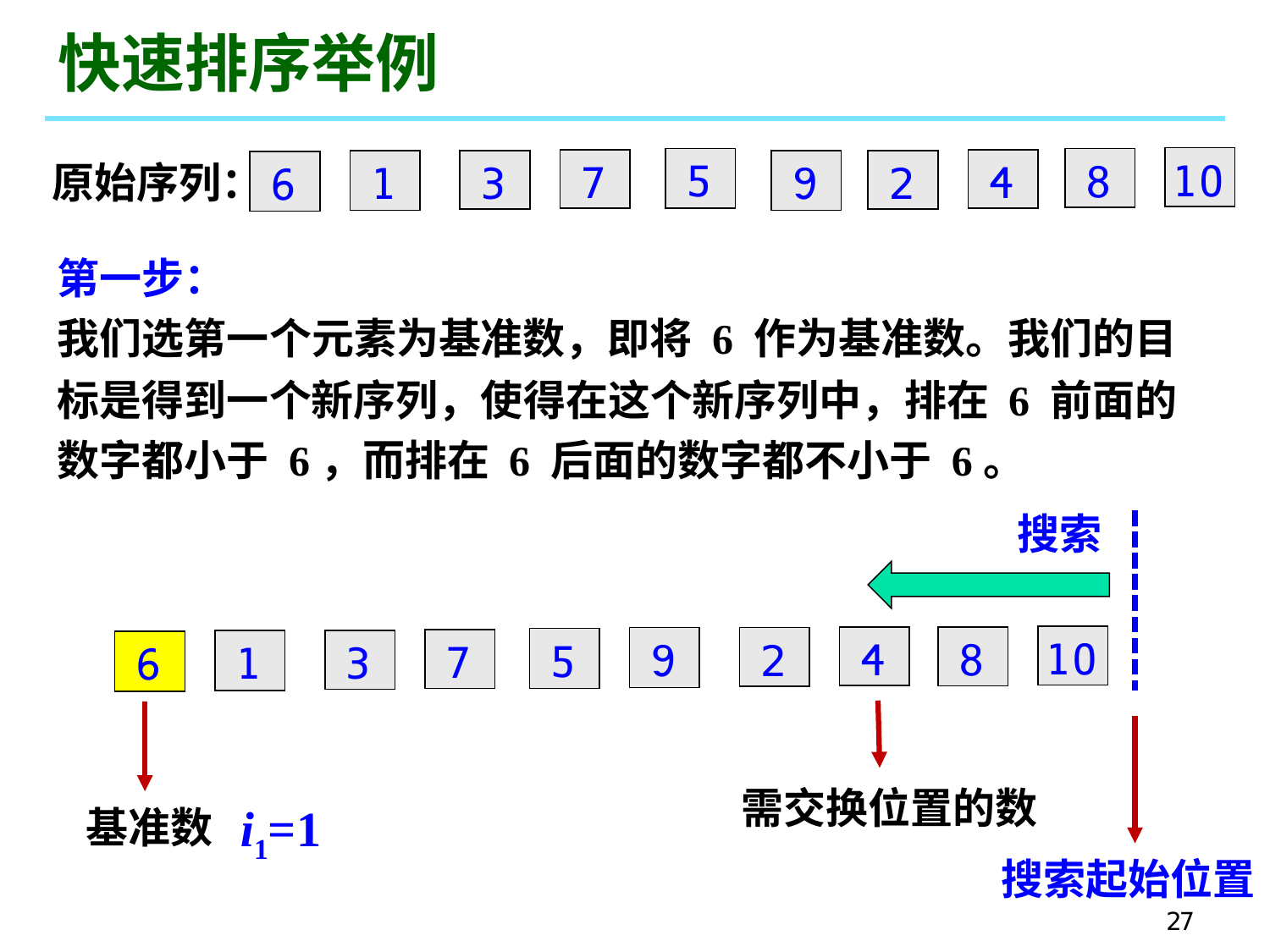

# 快速排序举例
原始序列：
10
5
8
7
4
1
3
9
2
6
第一步：
我们选第一个元素为基准数，即将 6 作为基准数。我们的目标是得到一个新序列，使得在这个新序列中，排在 6 前面的数字都小于 6，而排在 6 后面的数字都不小于 6。
搜索

10
4
8
9
2
5
7
1
3
6
需交换位置的数
i1=1
基准数
搜索起始位置
27